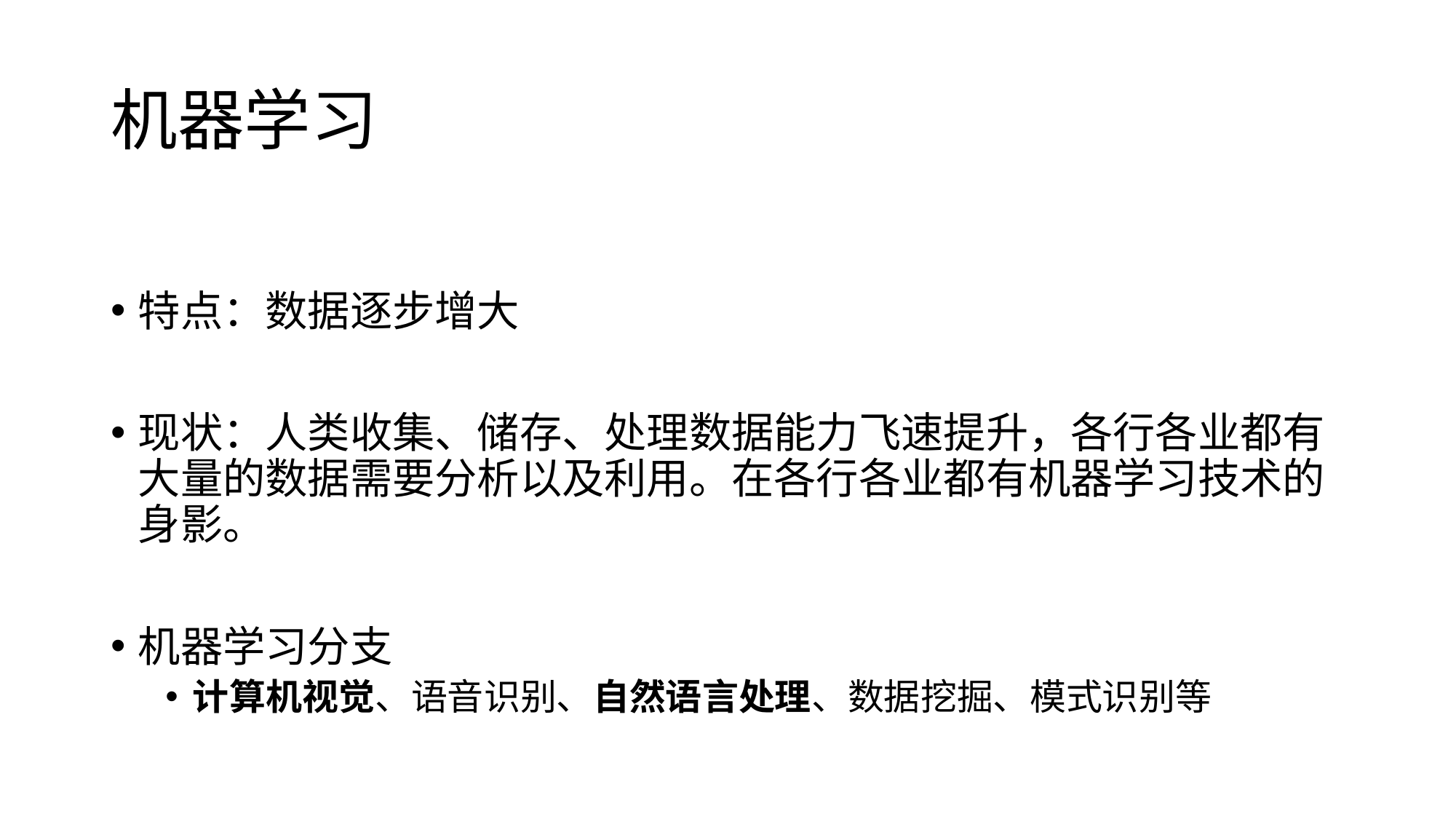

# 机器学习

特点：数据逐步增大

现状：人类收集、储存、处理数据能力飞速提升，各行各业都有大量的数据需要分析以及利用。在各行各业都有机器学习技术的身影。

机器学习分支
计算机视觉、语音识别、自然语言处理、数据挖掘、模式识别等